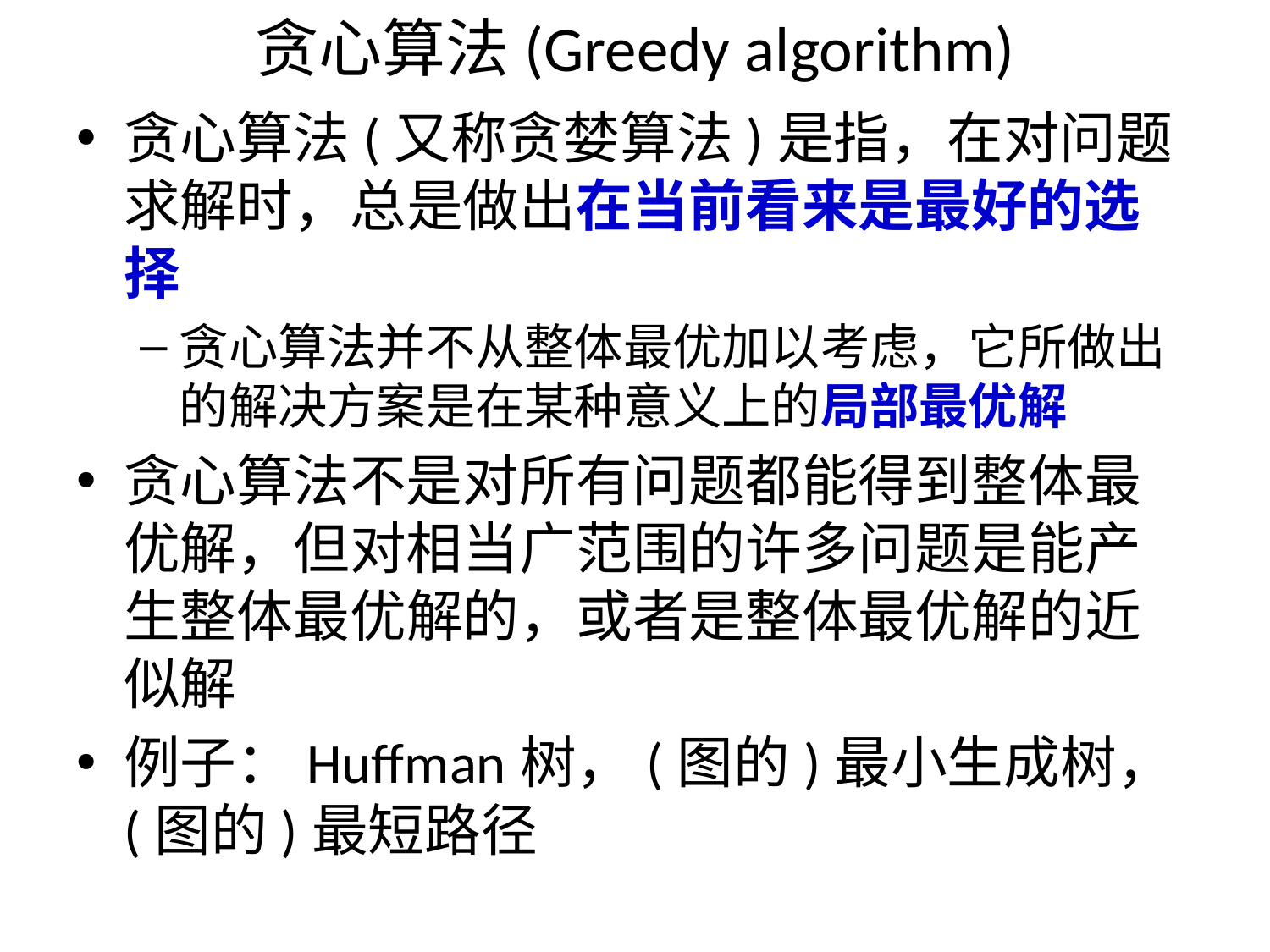

# 贪心算法(Greedy algorithm)
贪心算法(又称贪婪算法)是指，在对问题求解时，总是做出在当前看来是最好的选择
贪心算法并不从整体最优加以考虑，它所做出的解决方案是在某种意义上的局部最优解
贪心算法不是对所有问题都能得到整体最优解，但对相当广范围的许多问题是能产生整体最优解的，或者是整体最优解的近似解
例子：Huffman树，(图的)最小生成树，(图的)最短路径